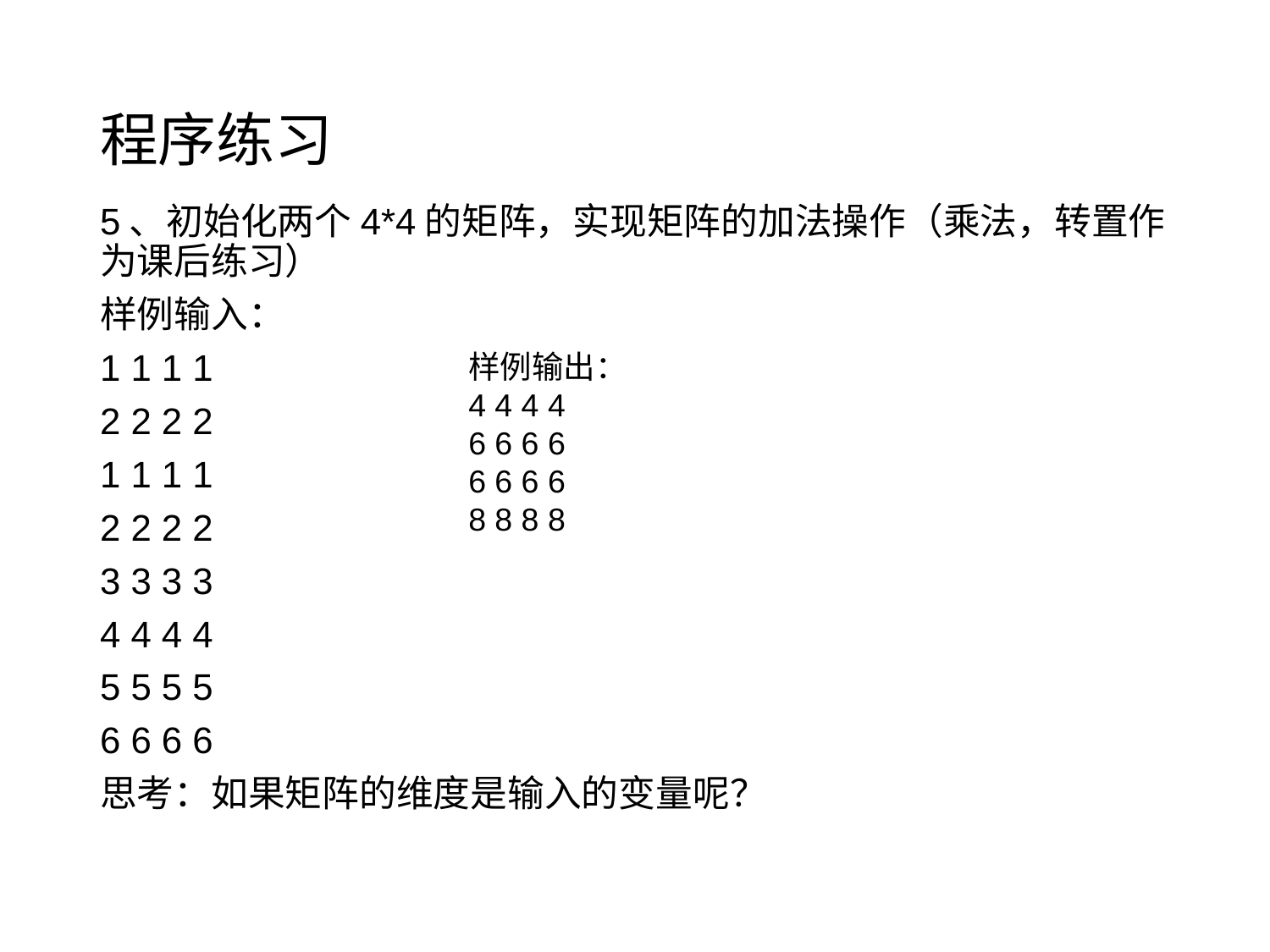

# 程序练习
5、初始化两个4*4的矩阵，实现矩阵的加法操作（乘法，转置作为课后练习）
样例输入：
1 1 1 1
2 2 2 2
1 1 1 1
2 2 2 2
3 3 3 3
4 4 4 4
5 5 5 5
6 6 6 6
思考：如果矩阵的维度是输入的变量呢？

样例输出：
4 4 4 4
6 6 6 6
6 6 6 6
8 8 8 8